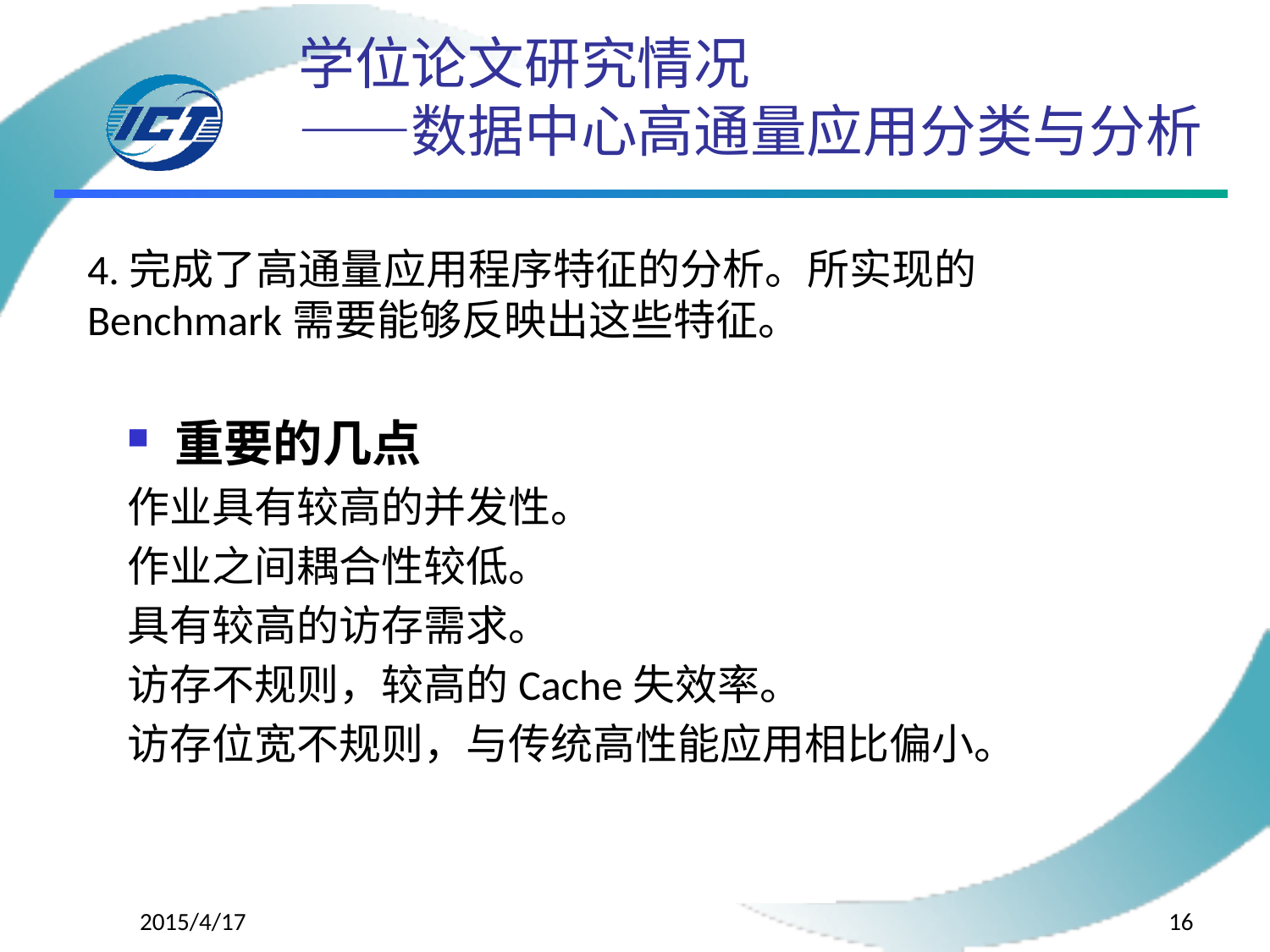

# 学位论文研究情况 ——数据中心高通量应用分类与分析
4.完成了高通量应用程序特征的分析。所实现的Benchmark需要能够反映出这些特征。
重要的几点
作业具有较高的并发性。
作业之间耦合性较低。
具有较高的访存需求。
访存不规则，较高的Cache失效率。
访存位宽不规则，与传统高性能应用相比偏小。

2015/4/17
16